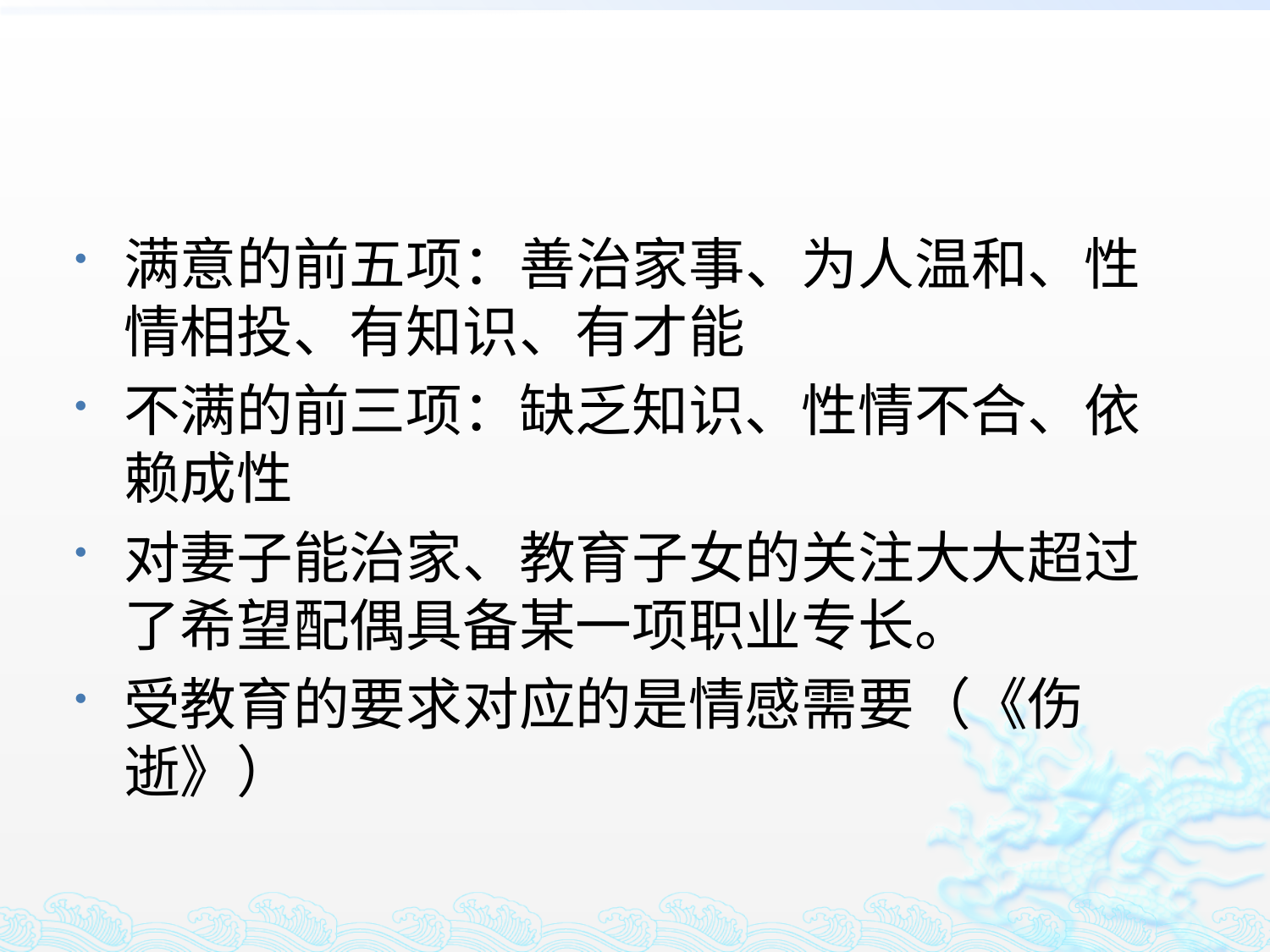

#
满意的前五项：善治家事、为人温和、性情相投、有知识、有才能
不满的前三项：缺乏知识、性情不合、依赖成性
对妻子能治家、教育子女的关注大大超过了希望配偶具备某一项职业专长。
受教育的要求对应的是情感需要（《伤逝》）